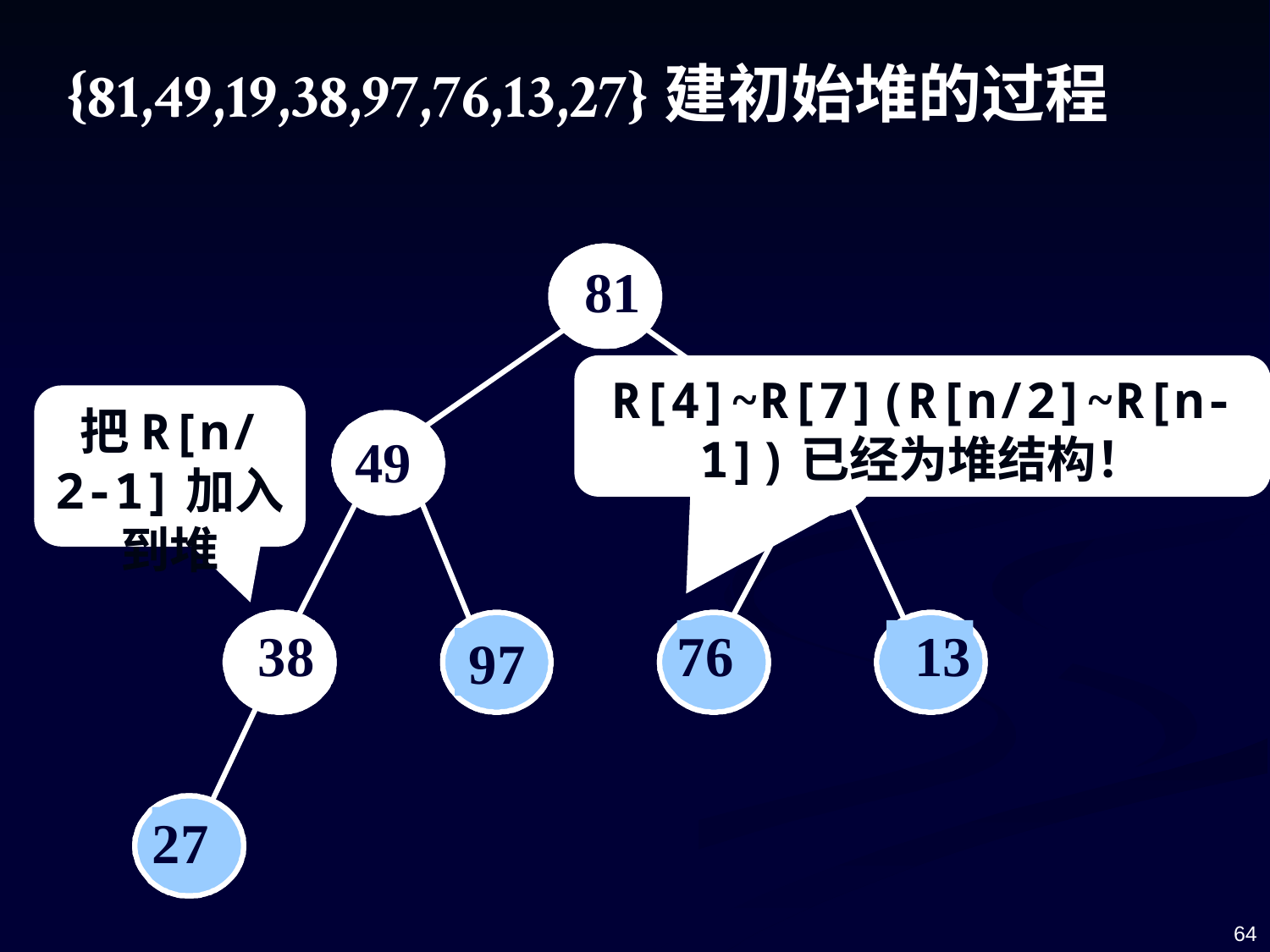

{81,49,19,38,97,76,13,27}建初始堆的过程

81

R[4]~R[7](R[n/2]~R[n-1])已经为堆结构！
把R[n/2-1]加入到堆

49

19

38

 97

76

  13

27
64